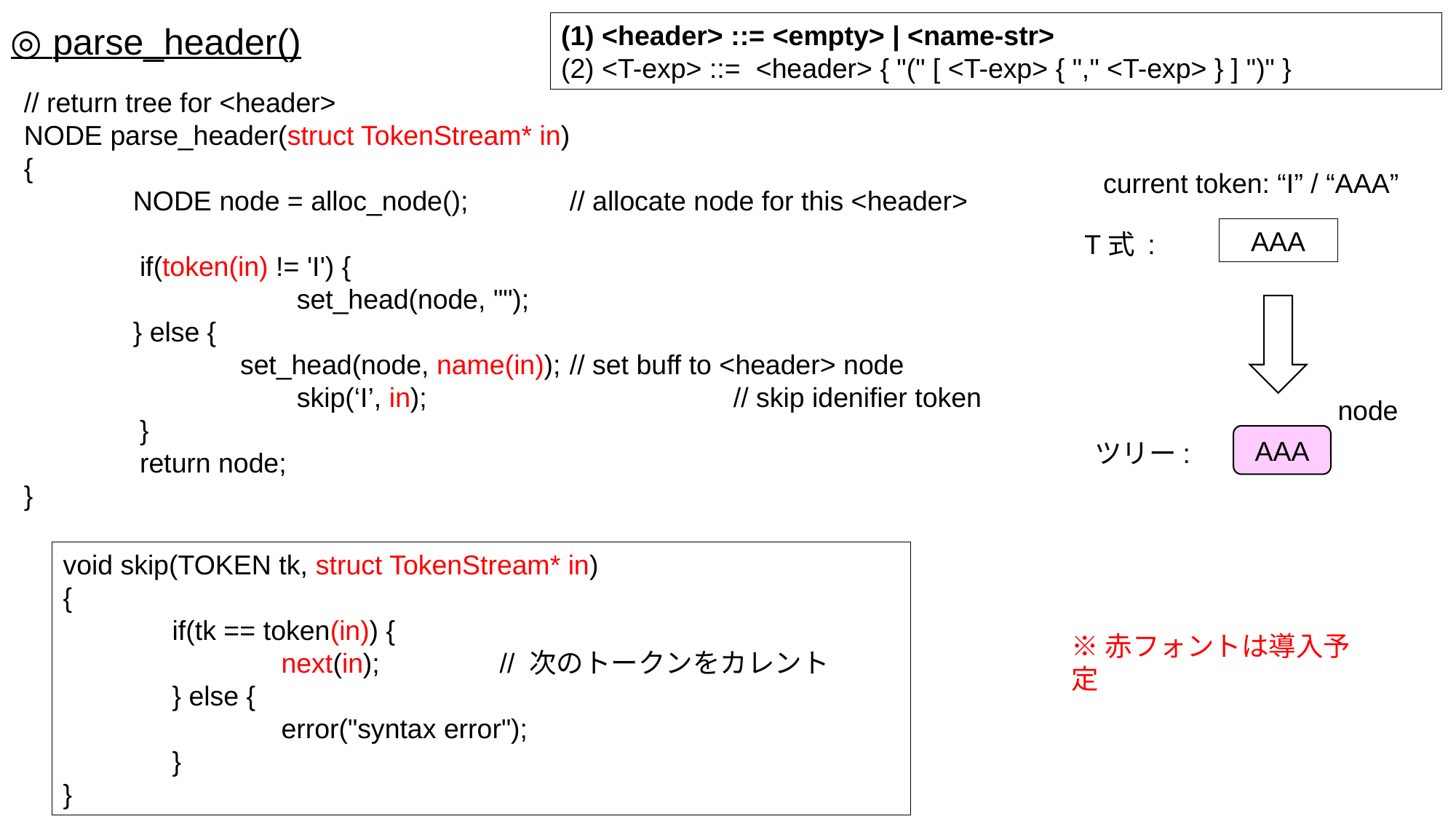

◎ parse_header()
(1) <header> ::= <empty> | <name-str>
(2) <T-exp> ::=  <header> { "(" [ <T-exp> { "," <T-exp> } ] ")" }

// return tree for <header>
NODE parse_header(struct TokenStream* in)
{
	NODE node = alloc_node(); 	// allocate node for this <header>

        if(token(in) != 'I') {
		set_head(node, "");
	} else {
              set_head(node, name(in));	// set buff to <header> node
		skip(‘I’, in);			// skip idenifier token
        }
        return node;
}
current token: “I” / “AAA”
AAA
T式 :

node
AAA
ツリー:
void skip(TOKEN tk, struct TokenStream* in)
{
	if(tk == token(in)) {
		next(in);		// 次のトークンをカレント
	} else {
		error("syntax error");
	}
}
※赤フォントは導入予定